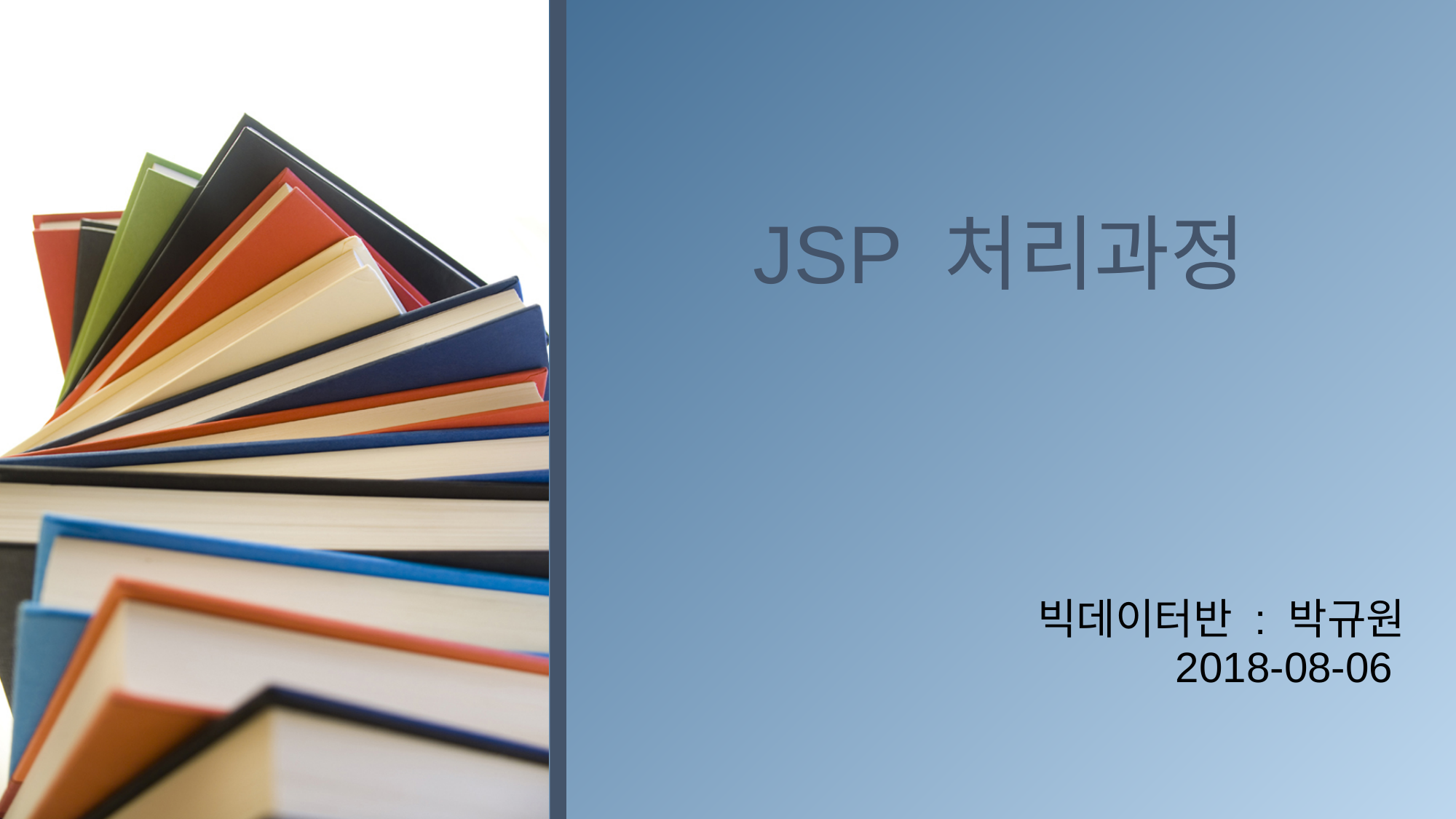

# JSP 처리과정
빅데이터반 : 박규원
2018-08-06